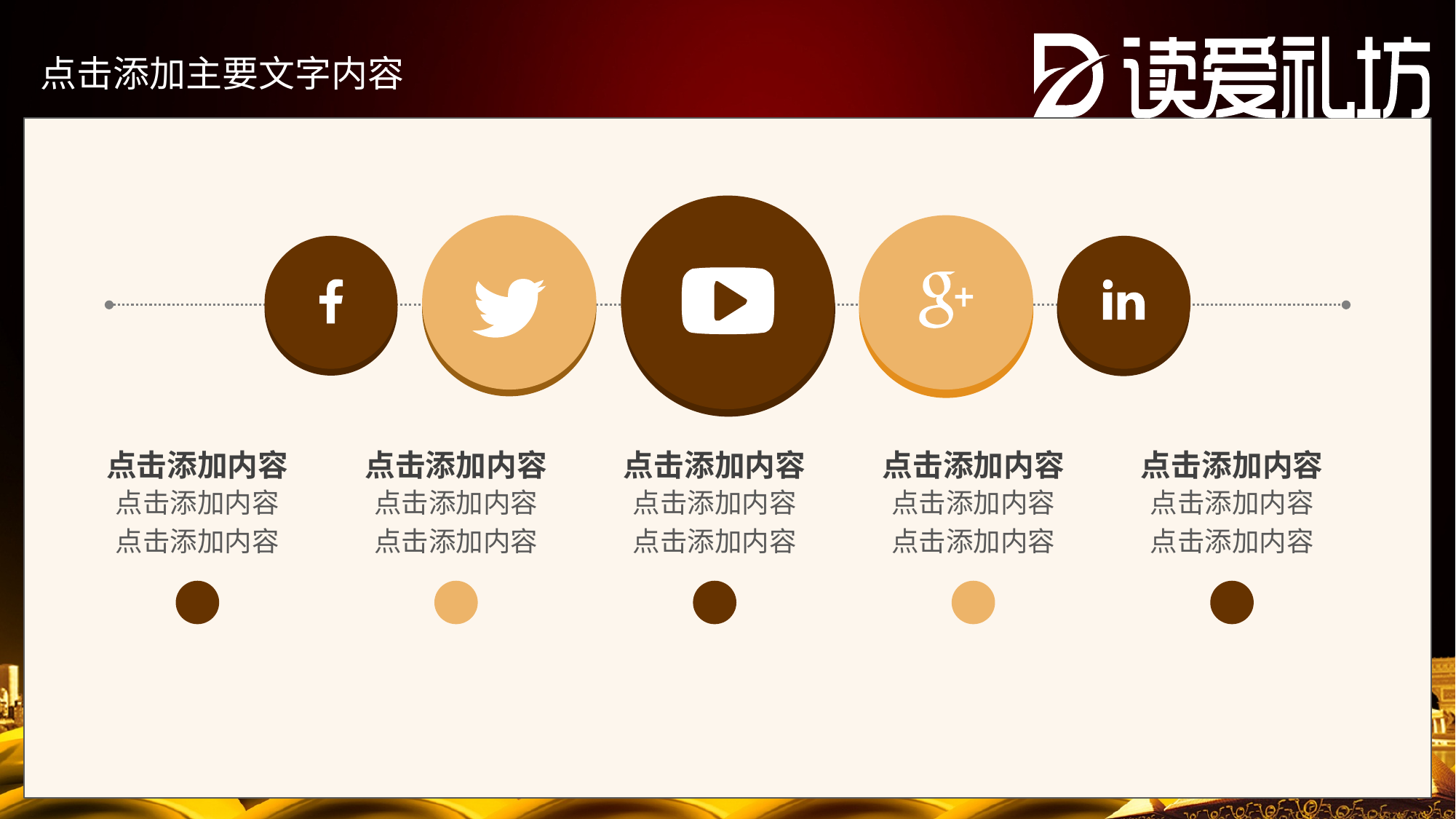

点击添加内容
点击添加内容
点击添加内容
点击添加内容
点击添加内容
点击添加内容
点击添加内容
点击添加内容
点击添加内容
点击添加内容
点击添加内容
点击添加内容
点击添加内容
点击添加内容
点击添加内容